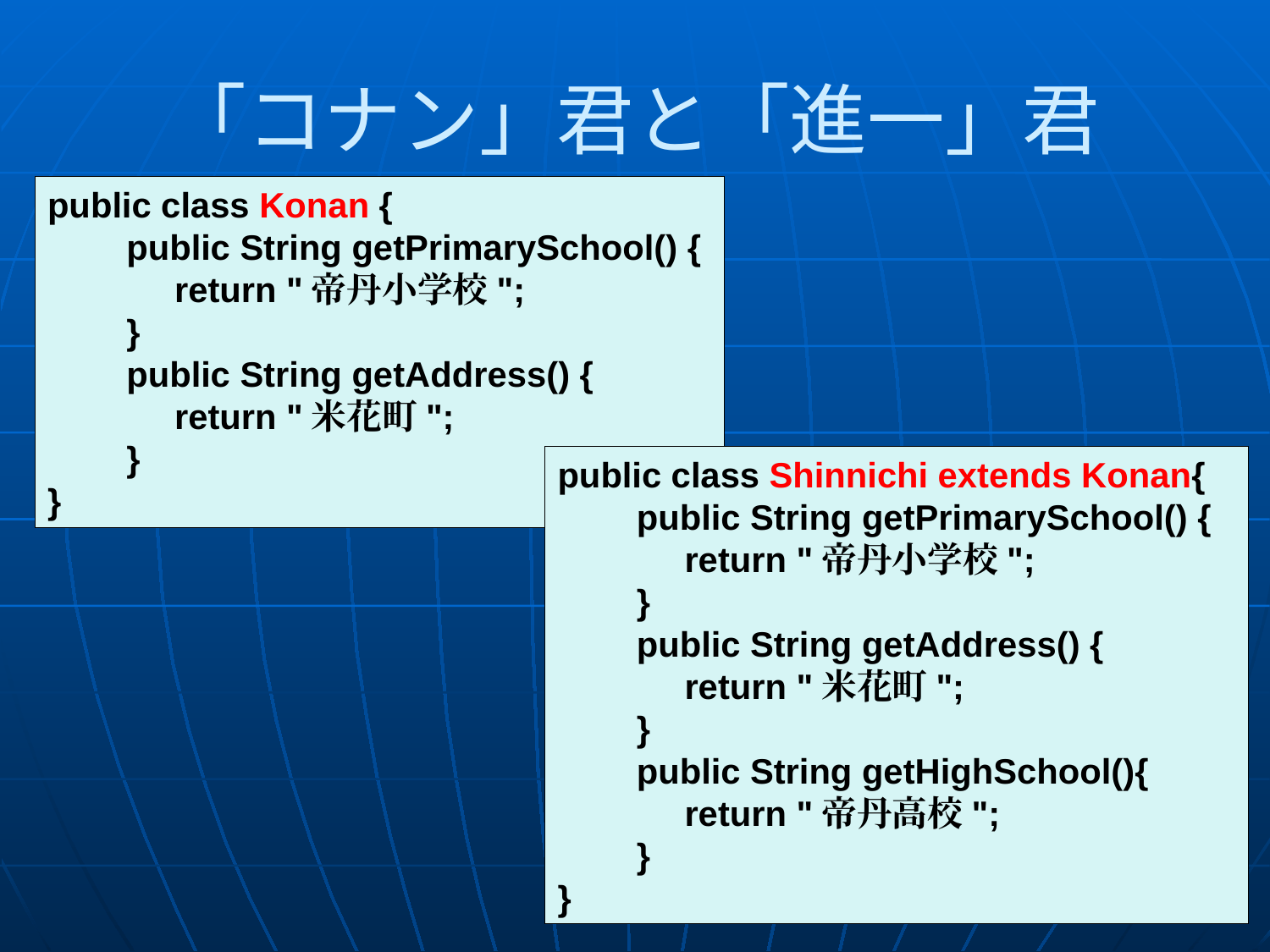

# 「コナン」君と「進一」君
public class Konan {
　　public String getPrimarySchool() {
	return "帝丹小学校";
　　}
　　public String getAddress() {
	return "米花町";
　　}
}
public class Shinnichi extends Konan{
　　public String getPrimarySchool() {
	return "帝丹小学校";
　　}
　　public String getAddress() {
	return "米花町";
　　}
　　public String getHighSchool(){
	return "帝丹高校";
　　}
}